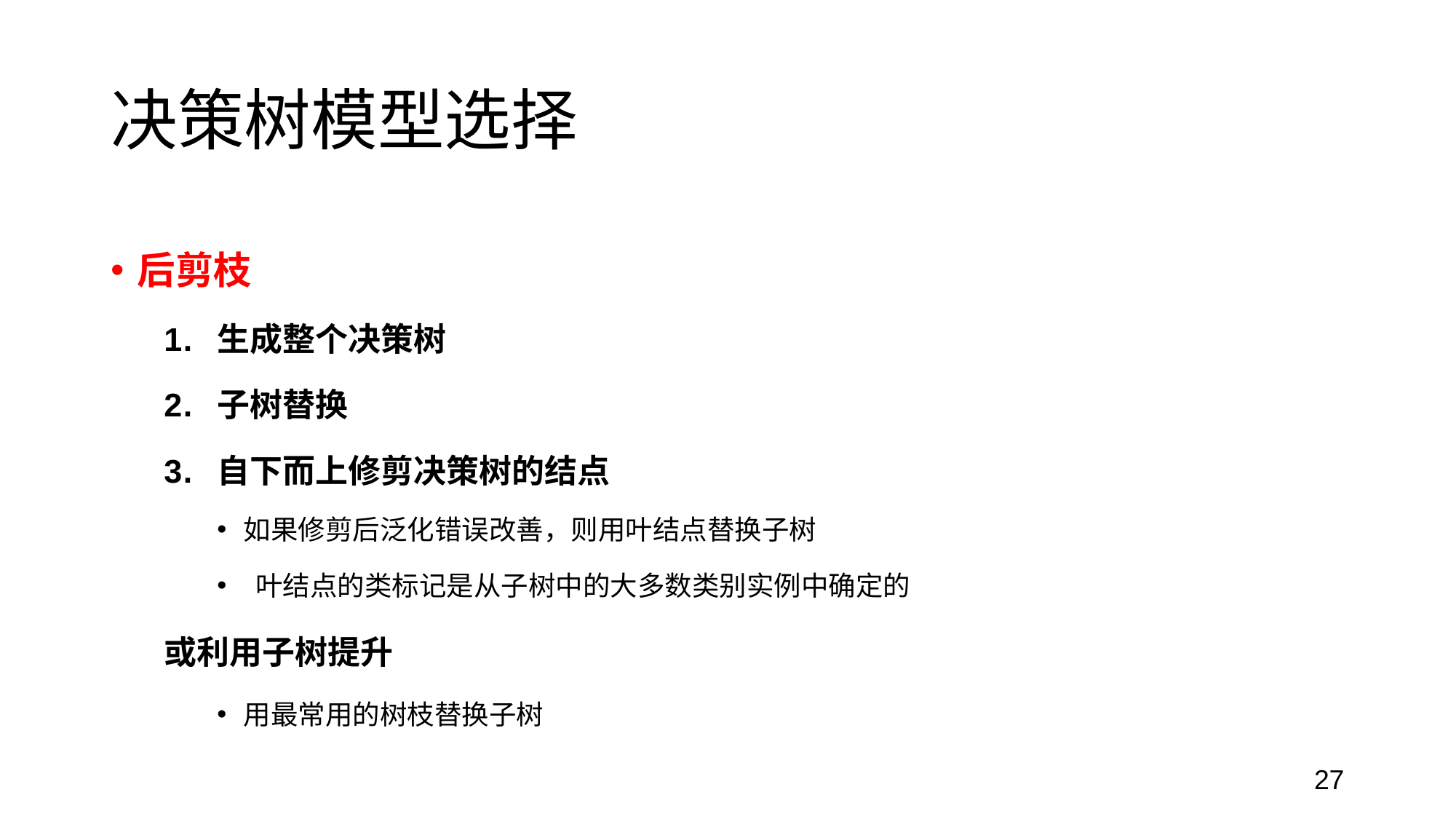

# 决策树模型选择
后剪枝
生成整个决策树
子树替换
自下而上修剪决策树的结点
如果修剪后泛化错误改善，则用叶结点替换子树
 叶结点的类标记是从子树中的大多数类别实例中确定的
或利用子树提升
用最常用的树枝替换子树
27